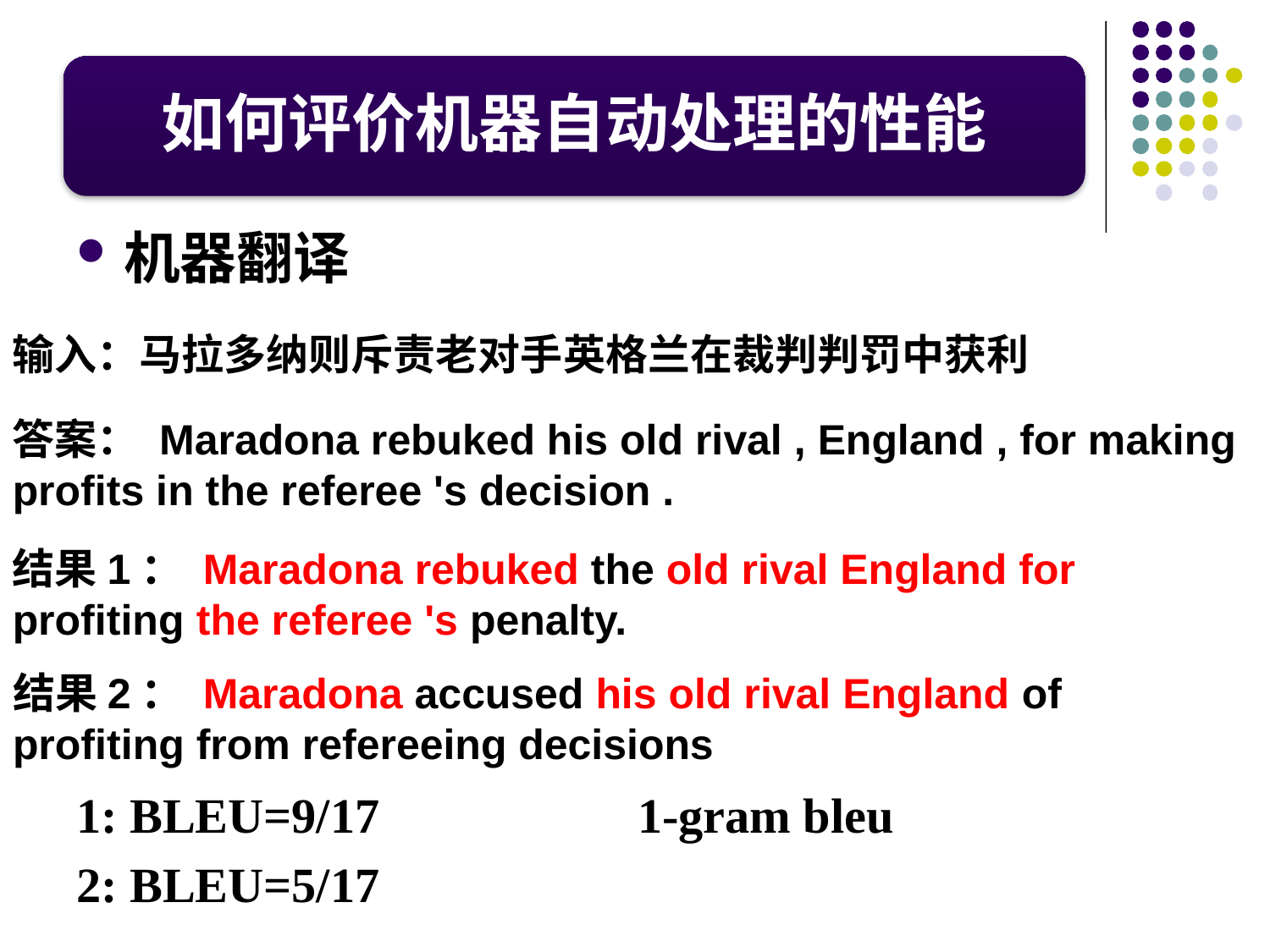

如何评价机器自动处理的性能
机器翻译

1: BLEU=9/17                     1-gram bleu
2: BLEU=5/17
输入：马拉多纳则斥责老对手英格兰在裁判判罚中获利
答案： Maradona rebuked his old rival , England , for making profits in the referee 's decision .
结果1： Maradona rebuked the old rival England for profiting the referee 's penalty.
结果2： Maradona accused his old rival England of profiting from refereeing decisions